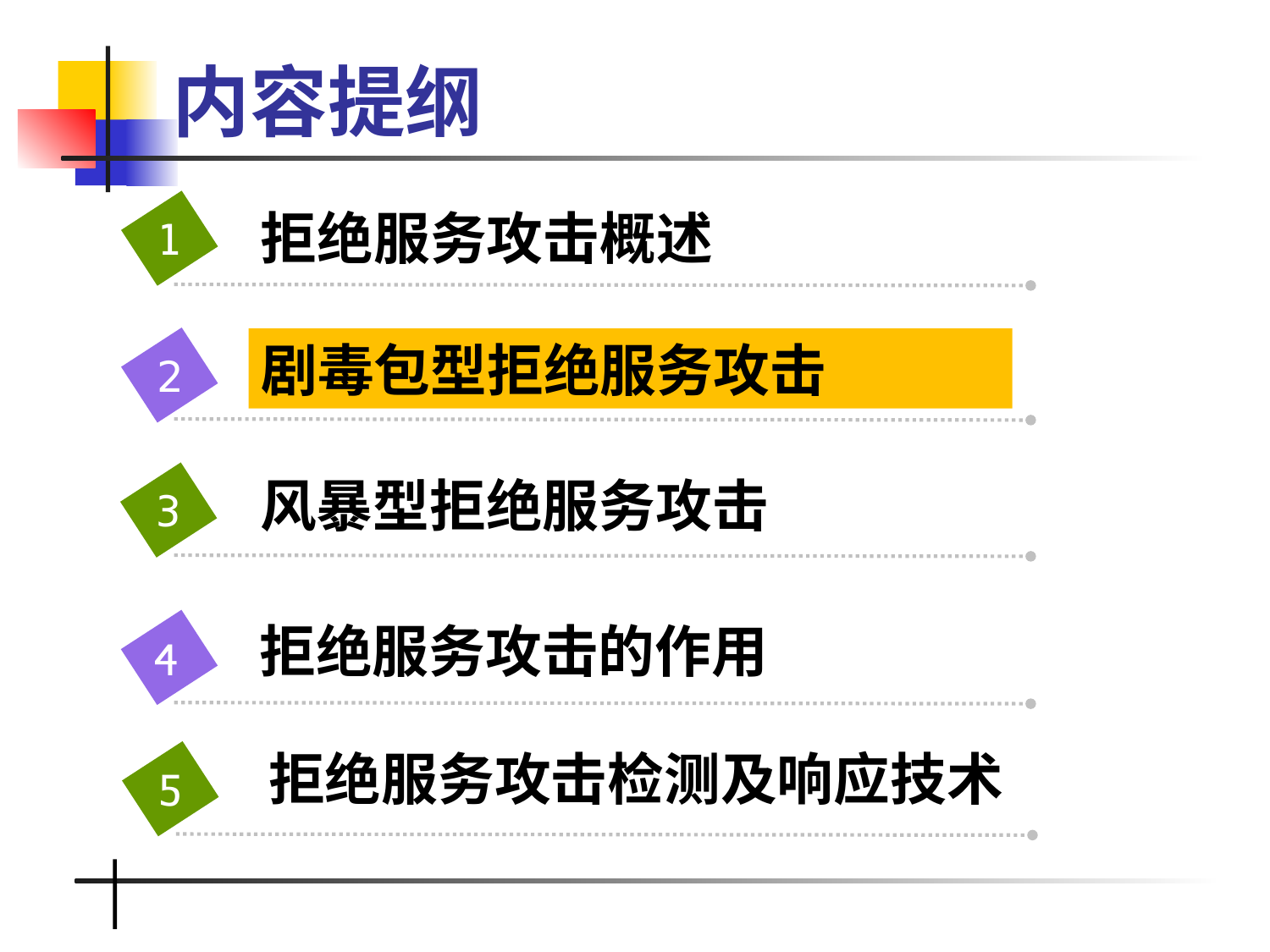

# 内容提纲

拒绝服务攻击概述

1

剧毒包型拒绝服务攻击

2

风暴型拒绝服务攻击

3

拒绝服务攻击的作用

4

拒绝服务攻击检测及响应技术

5